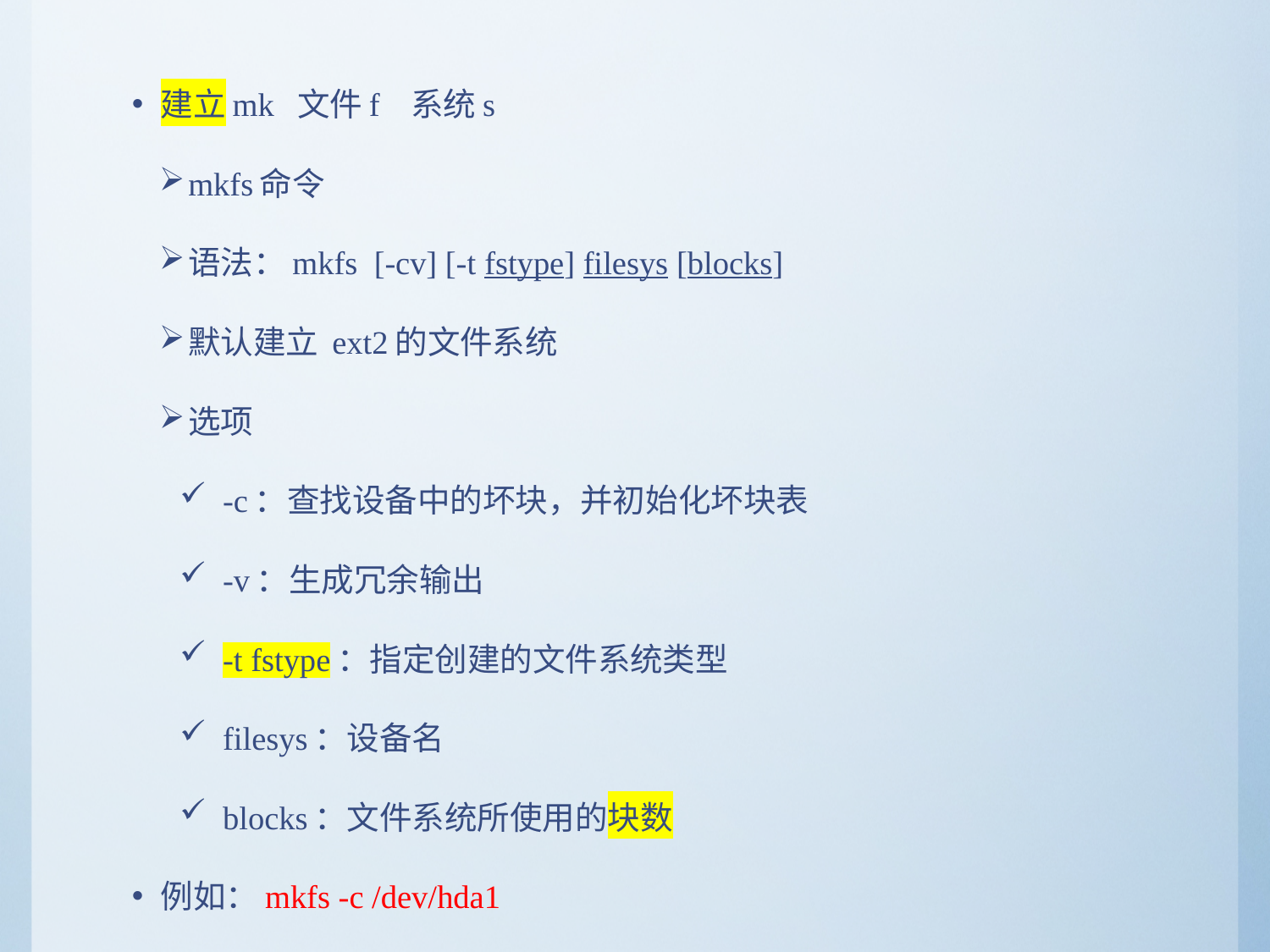

建立mk  文件f   系统s
mkfs命令
语法：mkfs  [-cv] [-t fstype] filesys [blocks]
默认建立 ext2的文件系统
选项
-c：查找设备中的坏块，并初始化坏块表
-v：生成冗余输出
-t fstype：指定创建的文件系统类型
filesys：设备名
blocks：文件系统所使用的块数
例如：mkfs -c /dev/hda1